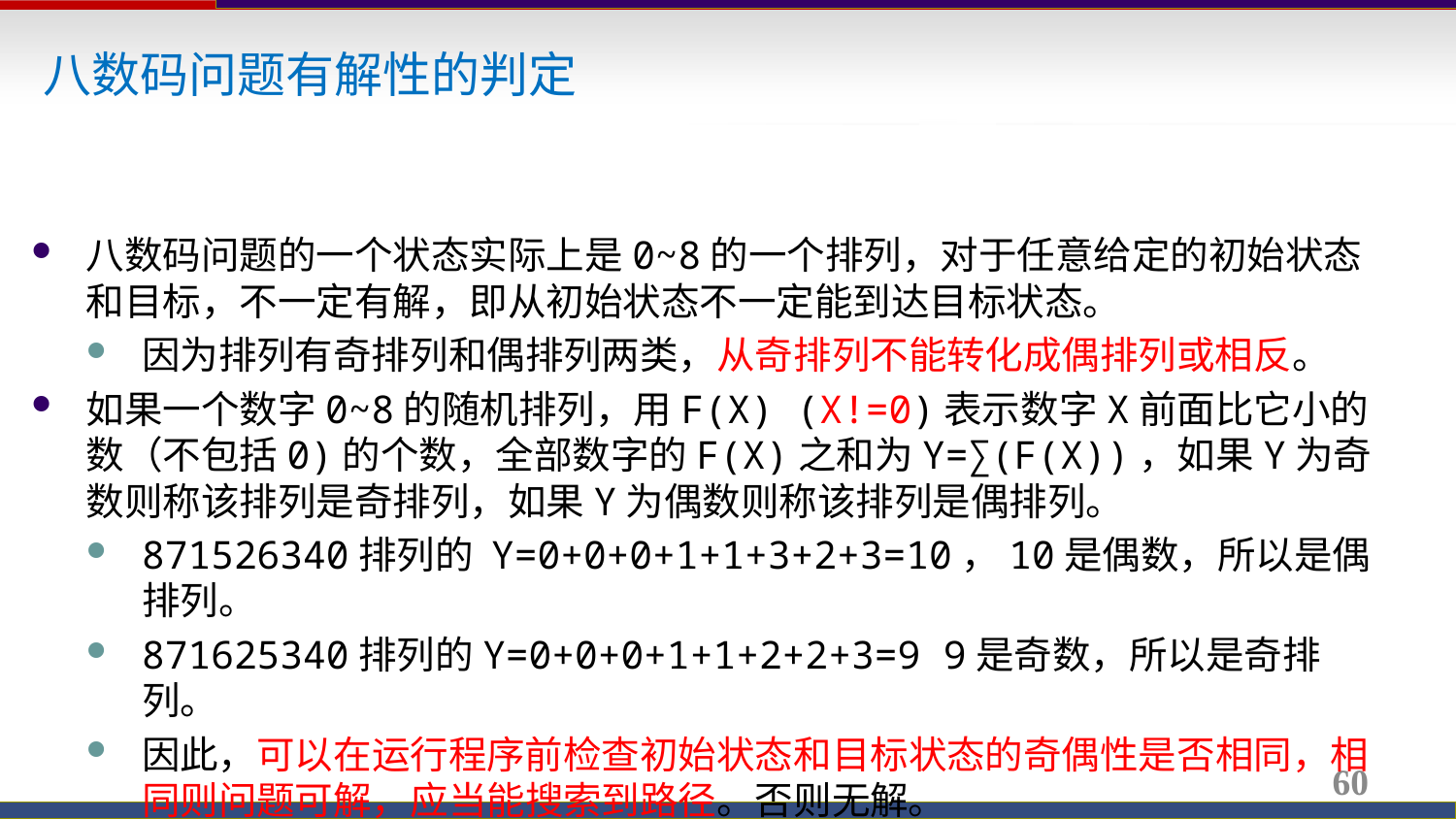

八数码问题有解性的判定
八数码问题的一个状态实际上是0~8的一个排列，对于任意给定的初始状态和目标，不一定有解，即从初始状态不一定能到达目标状态。
因为排列有奇排列和偶排列两类，从奇排列不能转化成偶排列或相反。
如果一个数字0~8的随机排列，用F(X) (X!=0)表示数字X前面比它小的数（不包括0)的个数，全部数字的F(X)之和为Y=∑(F(X))，如果Y为奇数则称该排列是奇排列，如果Y为偶数则称该排列是偶排列。
871526340排列的 Y=0+0+0+1+1+3+2+3=10，10是偶数，所以是偶排列。
871625340排列的Y=0+0+0+1+1+2+2+3=9 9是奇数，所以是奇排列。
因此，可以在运行程序前检查初始状态和目标状态的奇偶性是否相同，相同则问题可解，应当能搜索到路径。否则无解。